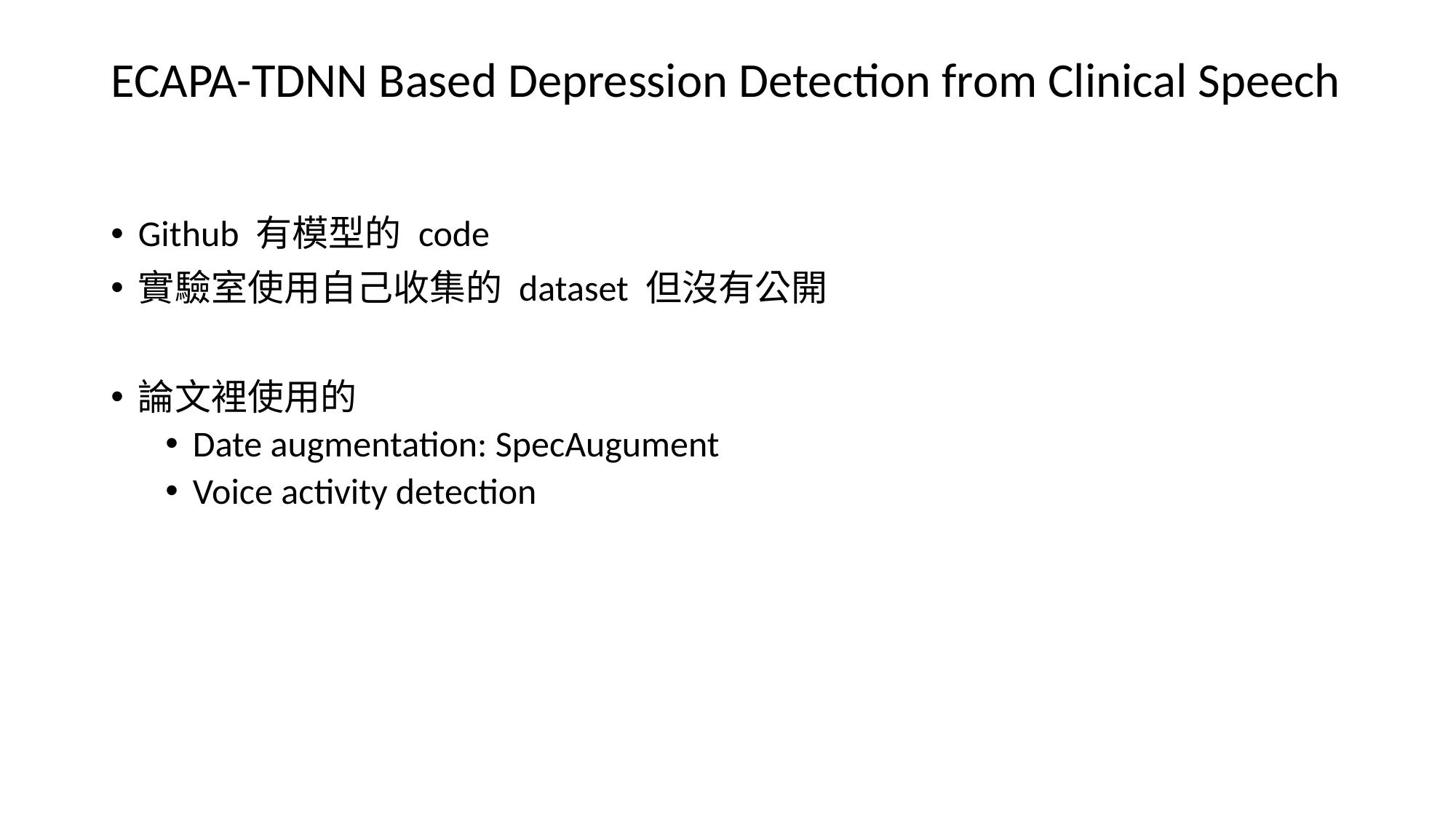

# ECAPA-TDNN Based Depression Detection from Clinical Speech
Github 有模型的 code
實驗室使用自己收集的 dataset 但沒有公開

論文裡使用的
Date augmentation: SpecAugument
Voice activity detection